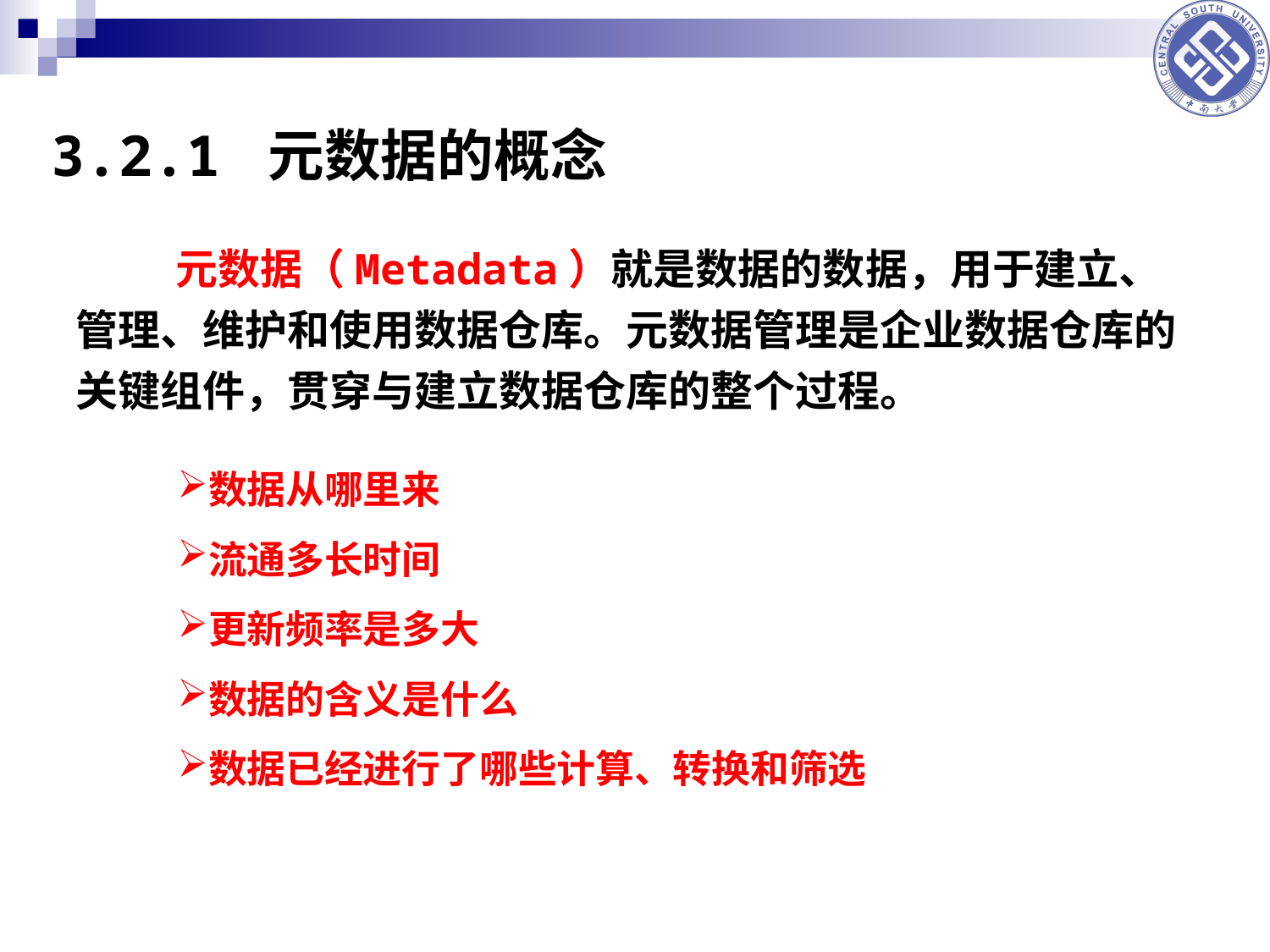

3.2.1 元数据的概念
元数据（Metadata）就是数据的数据，用于建立、管理、维护和使用数据仓库。元数据管理是企业数据仓库的关键组件，贯穿与建立数据仓库的整个过程。

数据从哪里来
流通多长时间
更新频率是多大
数据的含义是什么
数据已经进行了哪些计算、转换和筛选